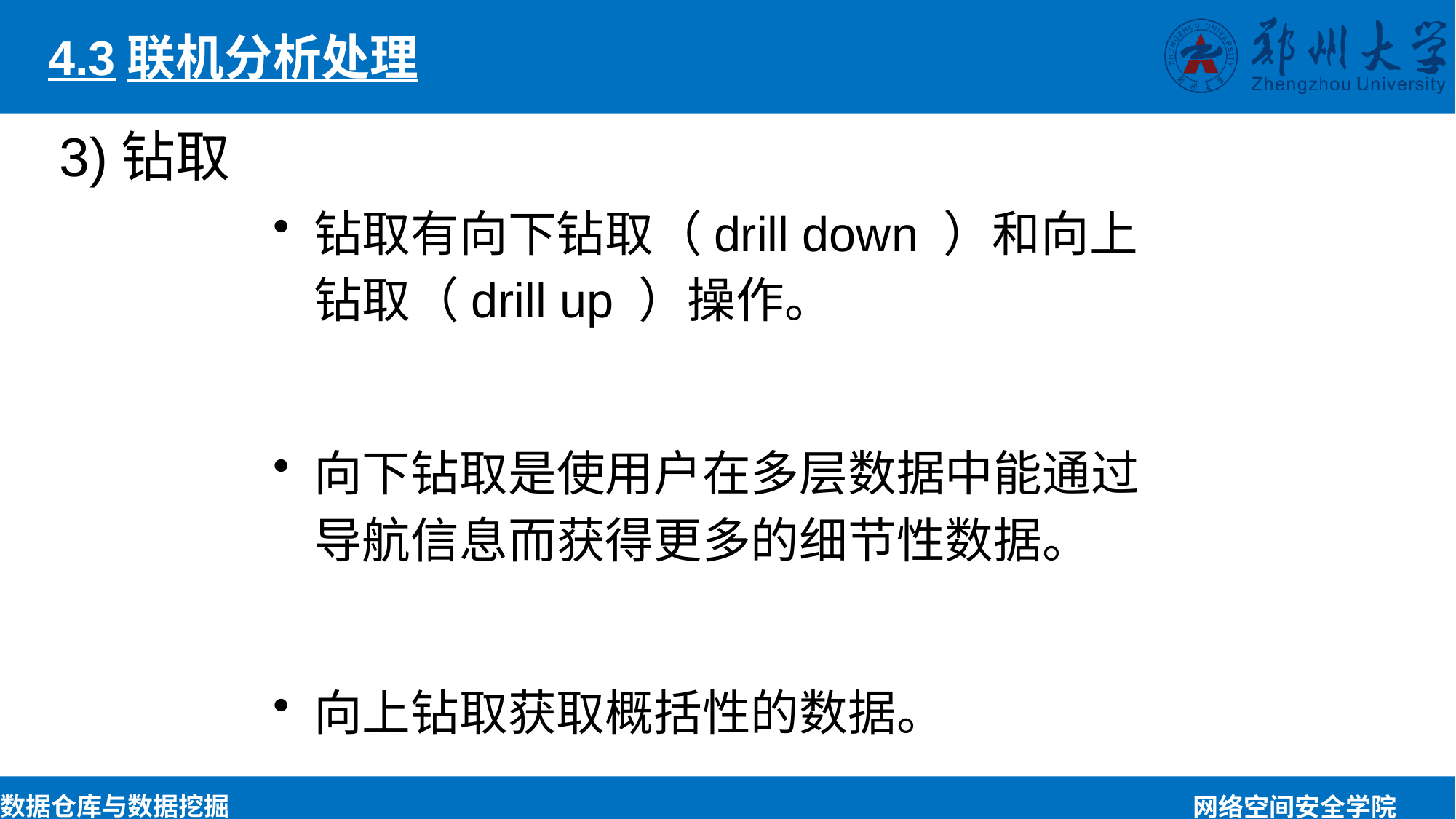

4.3联机分析处理
3)钻取
钻取有向下钻取（drill down ）和向上钻取（drill up ）操作。

向下钻取是使用户在多层数据中能通过导航信息而获得更多的细节性数据。

向上钻取获取概括性的数据。